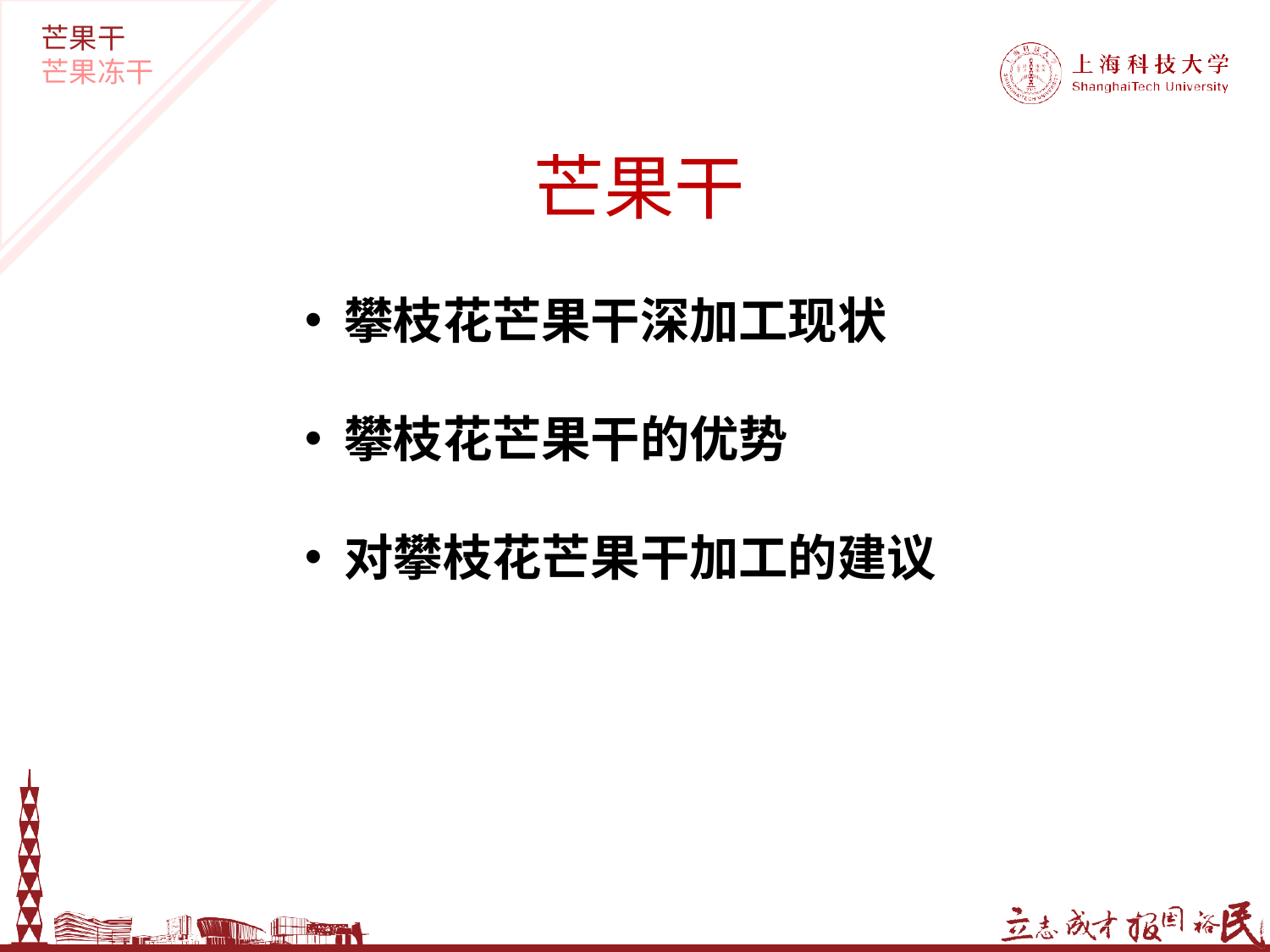

芒果干
芒果冻干
芒果干
攀枝花芒果干深加工现状

攀枝花芒果干的优势

对攀枝花芒果干加工的建议